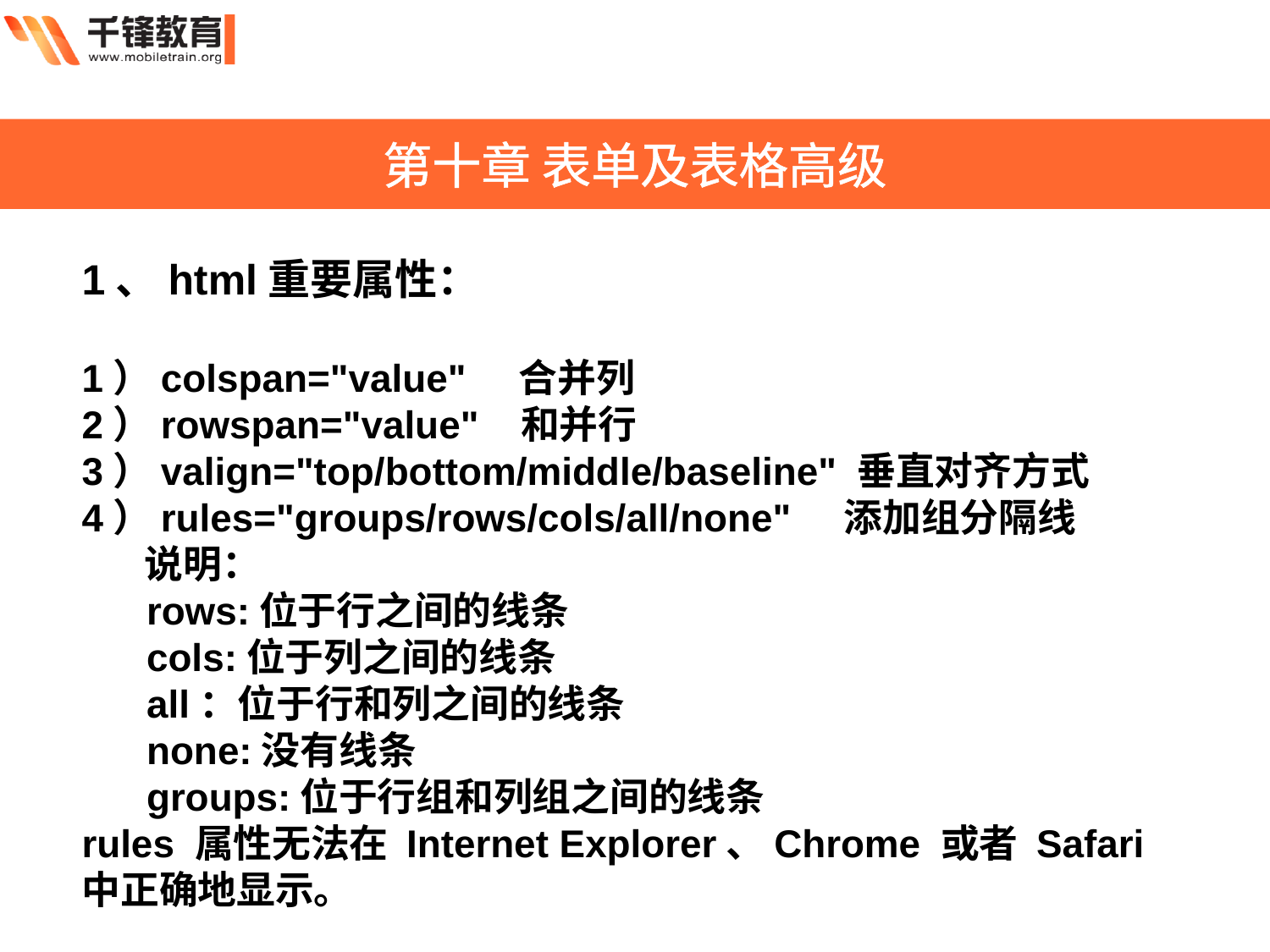

第十章 表单及表格高级
1、html重要属性：

1）colspan="value"    合并列
2）rowspan="value"   和并行
3）valign="top/bottom/middle/baseline" 垂直对齐方式
4）rules="groups/rows/cols/all/none"    添加组分隔线
      说明：
      rows:位于行之间的线条
      cols:位于列之间的线条
      all：位于行和列之间的线条
      none:没有线条
      groups:位于行组和列组之间的线条
rules 属性无法在 Internet Explorer、Chrome 或者 Safari 中正确地显示。